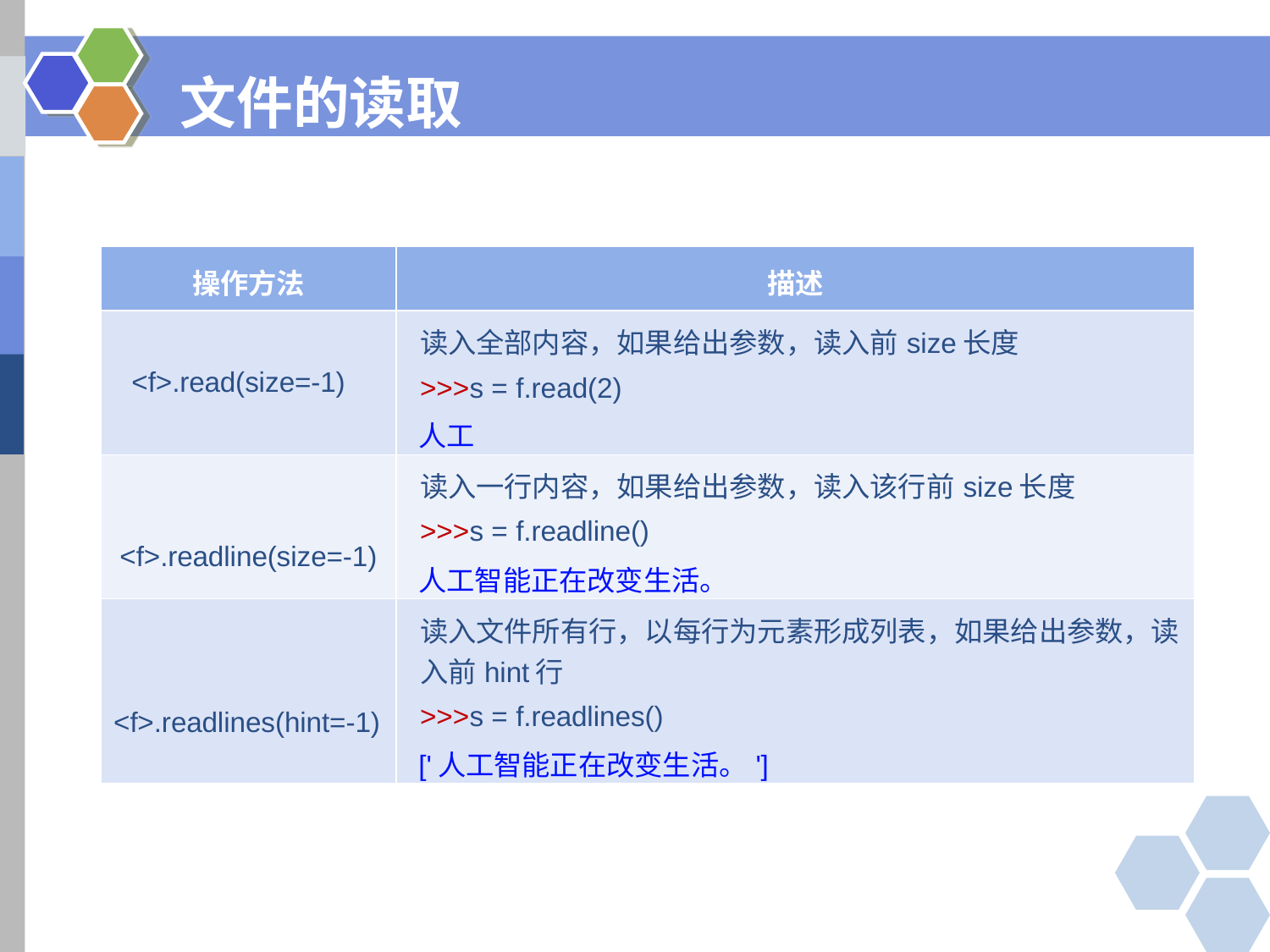

# 文件的读取
| 操作方法 | 描述 |
| --- | --- |
| <f>.read(size=-1) | 读入全部内容，如果给出参数，读入前size长度 >>>s = f.read(2) 人工 |
| <f>.readline(size=-1) | 读入一行内容，如果给出参数，读入该行前size长度 >>>s = f.readline() 人工智能正在改变生活。 |
| <f>.readlines(hint=-1) | 读入文件所有行，以每行为元素形成列表，如果给出参数，读入前hint行 >>>s = f.readlines() ['人工智能正在改变生活。'] |